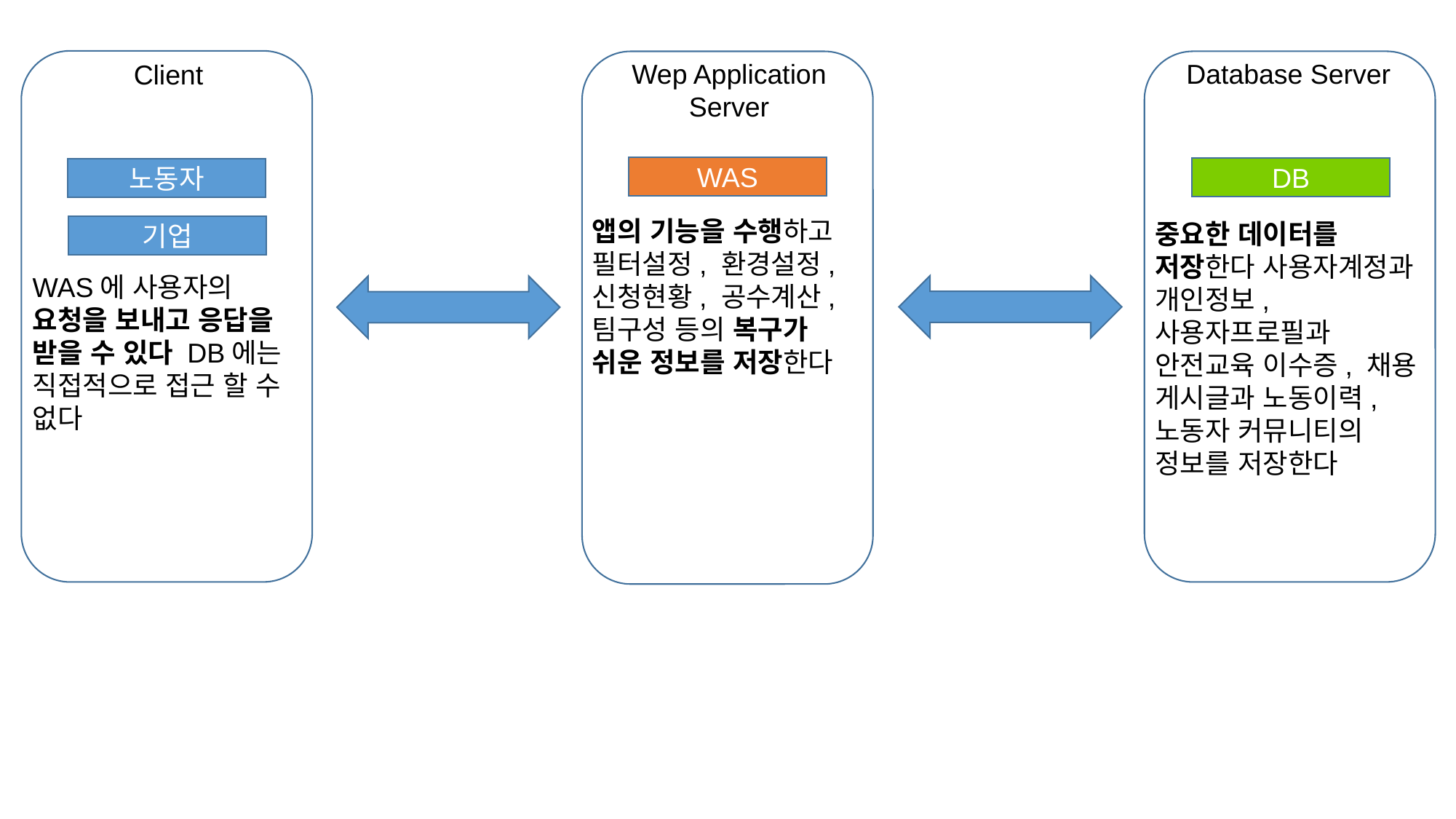

Wep Application Server
Database Server

Client
WAS
DB
노동자
앱의 기능을 수행하고
필터설정, 환경설정,
신청현황, 공수계산,
팀구성 등의 복구가 쉬운 정보를 저장한다
중요한 데이터를 저장한다 사용자계정과 개인정보, 사용자프로필과 안전교육 이수증, 채용 게시글과 노동이력, 노동자 커뮤니티의 정보를 저장한다
기업
WAS에 사용자의 요청을 보내고 응답을 받을 수 있다 DB에는 직접적으로 접근 할 수 없다